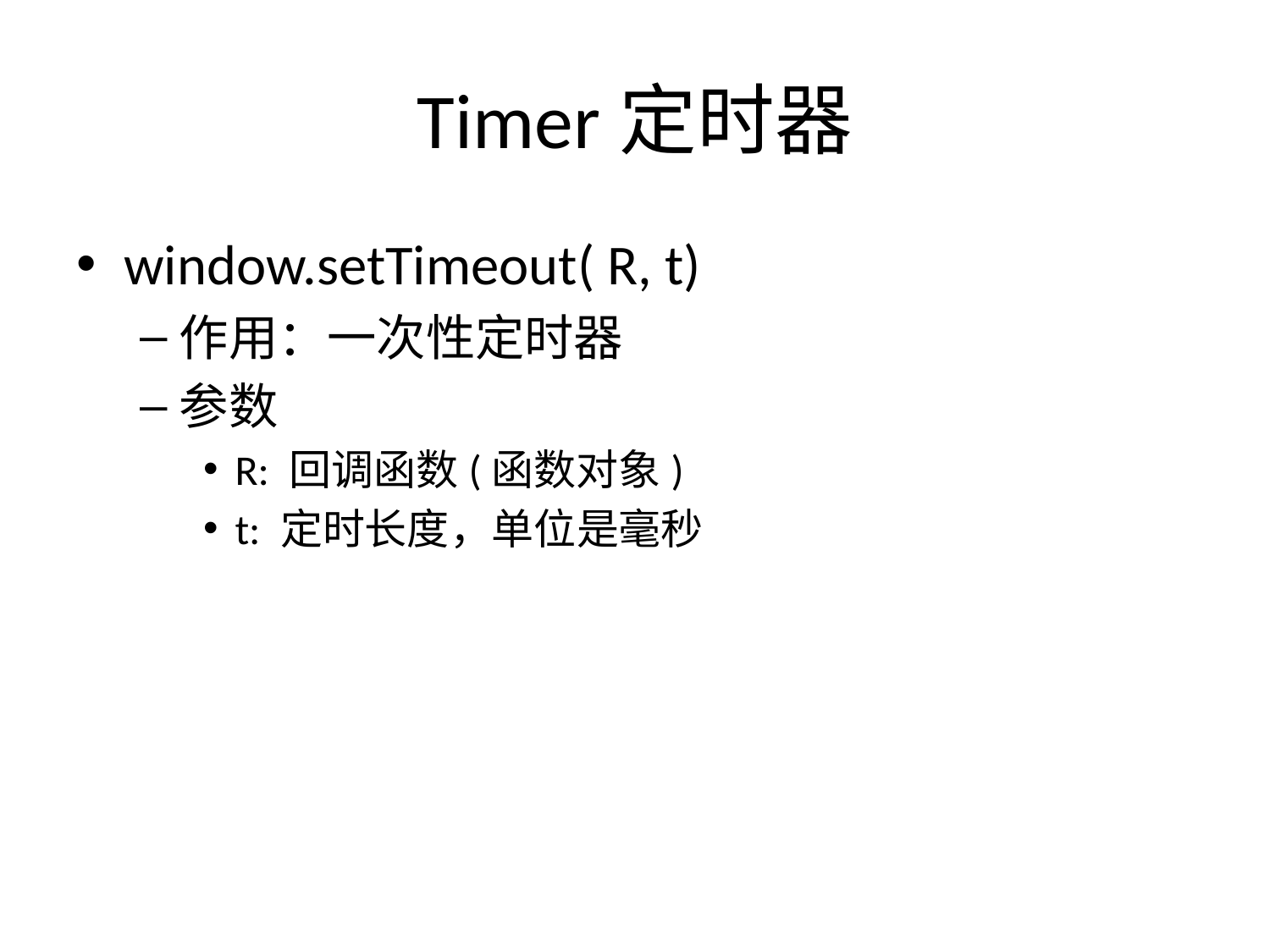

# Timer定时器
window.setTimeout( R, t)
作用：一次性定时器
参数
R: 回调函数(函数对象)
t: 定时长度，单位是毫秒